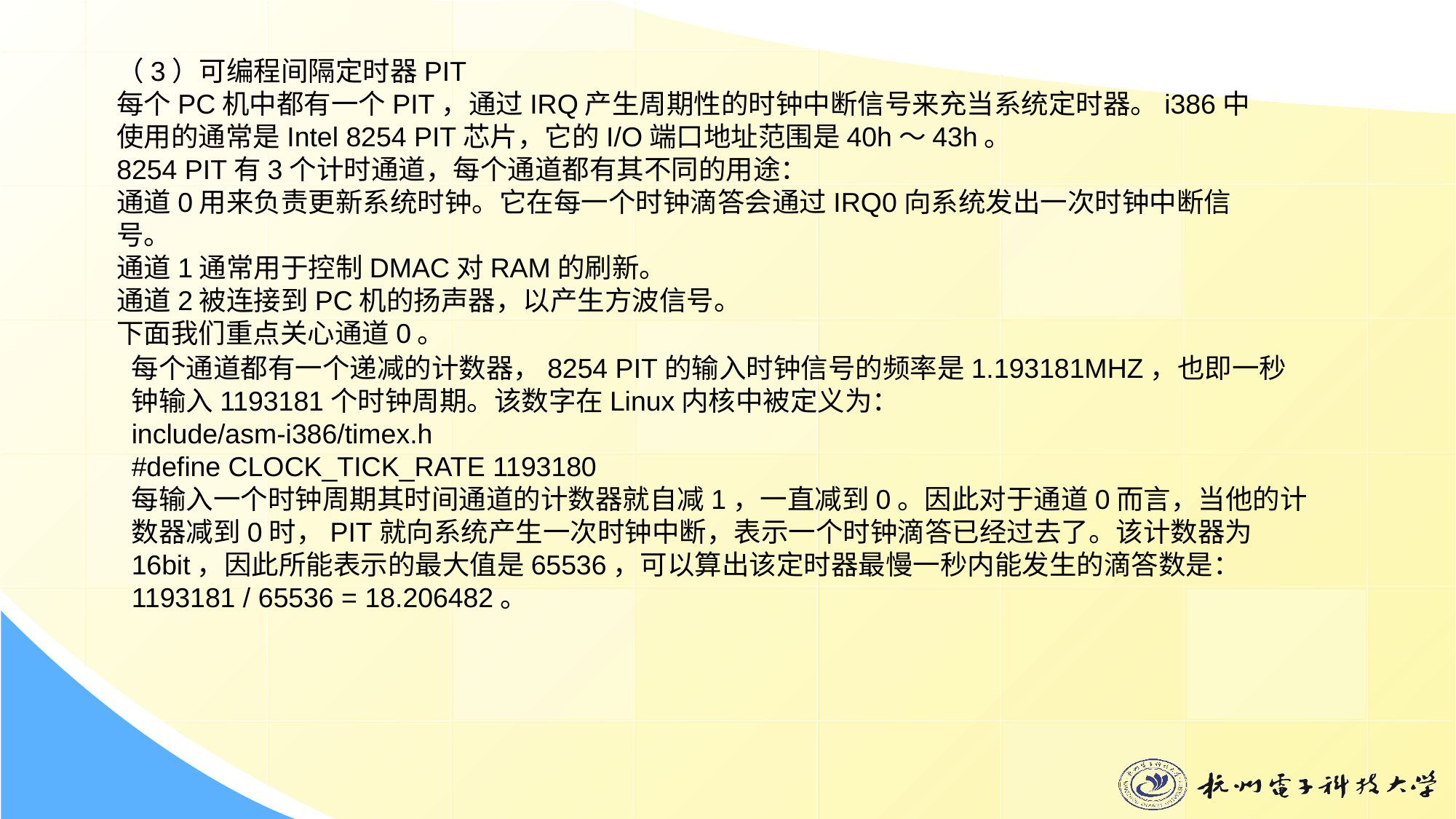

（3）可编程间隔定时器PIT
每个PC机中都有一个PIT，通过IRQ产生周期性的时钟中断信号来充当系统定时器。i386中使用的通常是Intel 8254 PIT芯片，它的I/O端口地址范围是40h～43h。
8254 PIT有3个计时通道，每个通道都有其不同的用途：
通道0用来负责更新系统时钟。它在每一个时钟滴答会通过IRQ0向系统发出一次时钟中断信号。
通道1通常用于控制DMAC对RAM的刷新。
通道2被连接到PC机的扬声器，以产生方波信号。
下面我们重点关心通道0。
每个通道都有一个递减的计数器，8254 PIT的输入时钟信号的频率是1.193181MHZ，也即一秒钟输入1193181个时钟周期。该数字在Linux内核中被定义为：
include/asm-i386/timex.h
#define CLOCK_TICK_RATE 1193180
每输入一个时钟周期其时间通道的计数器就自减1，一直减到0。因此对于通道0而言，当他的计数器减到0时，PIT就向系统产生一次时钟中断，表示一个时钟滴答已经过去了。该计数器为16bit，因此所能表示的最大值是65536，可以算出该定时器最慢一秒内能发生的滴答数是：1193181 / 65536 = 18.206482。